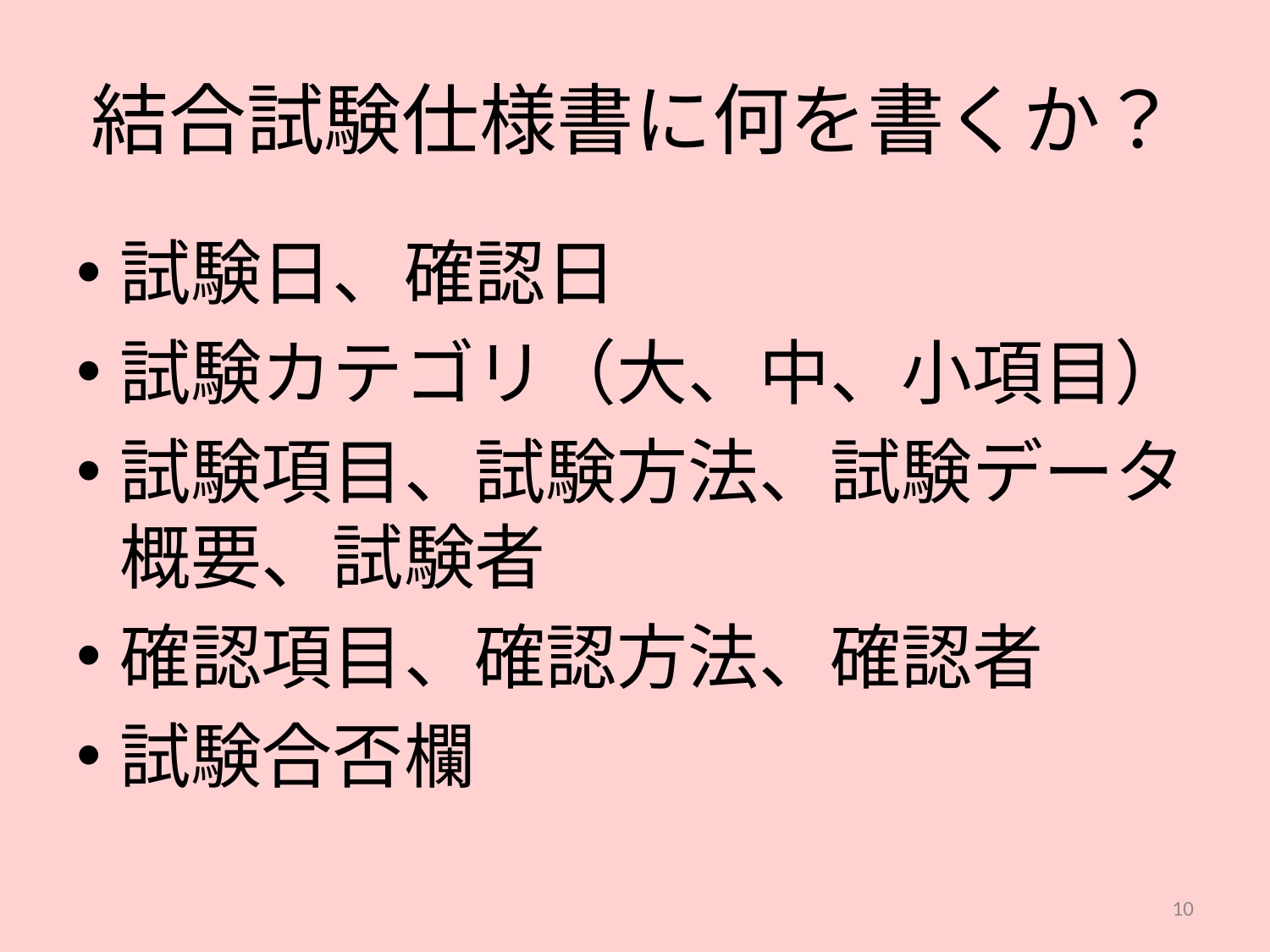

# 結合試験仕様書に何を書くか？
試験日、確認日
試験カテゴリ（大、中、小項目）
試験項目、試験方法、試験データ概要、試験者
確認項目、確認方法、確認者
試験合否欄

10